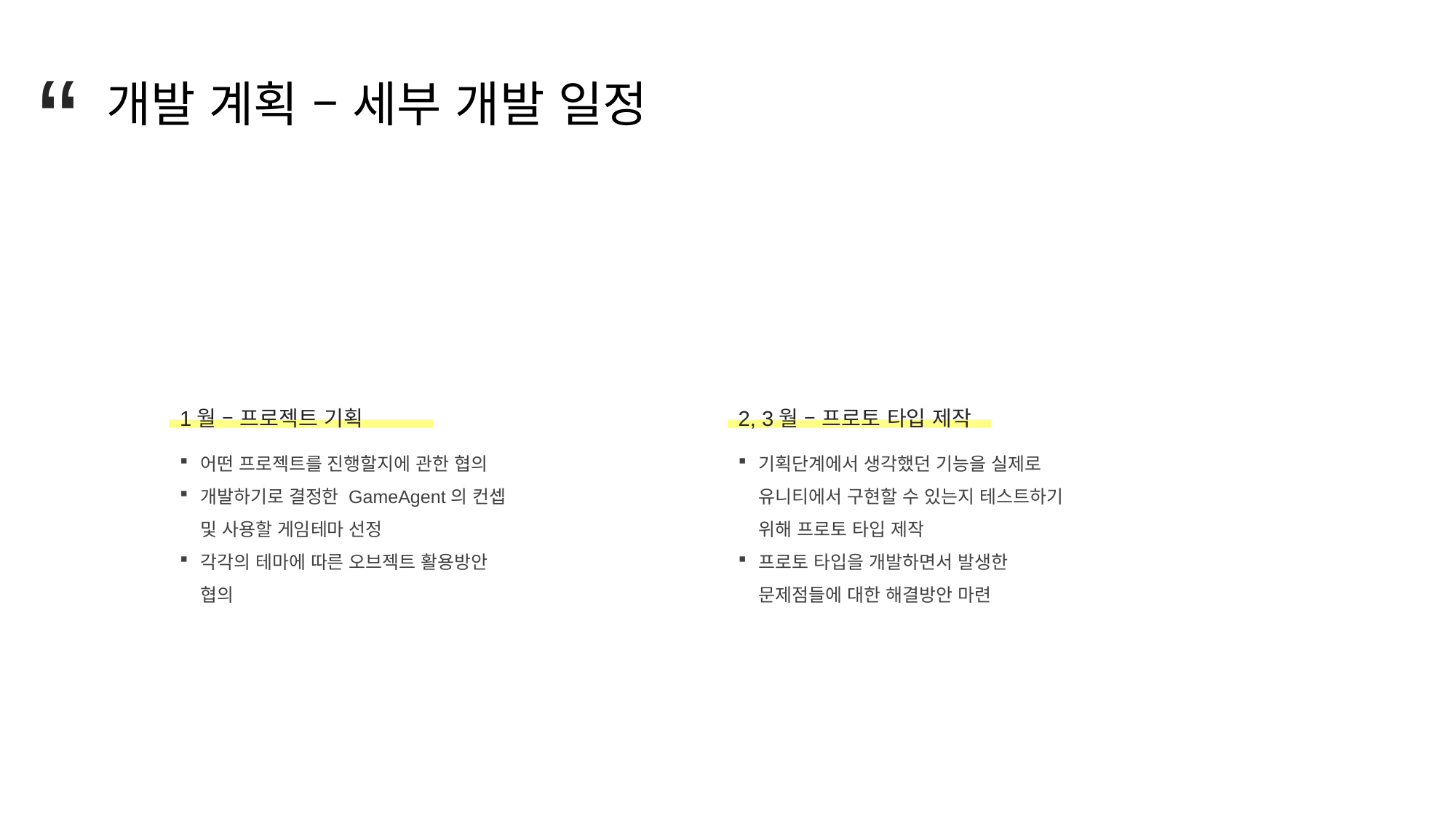

“
개발 계획 – 세부 개발 일정
1월 – 프로젝트 기획
2, 3월 – 프로토 타입 제작

어떤 프로젝트를 진행할지에 관한 협의
개발하기로 결정한 GameAgent의 컨셉 및 사용할 게임테마 선정
각각의 테마에 따른 오브젝트 활용방안 협의
기획단계에서 생각했던 기능을 실제로 유니티에서 구현할 수 있는지 테스트하기 위해 프로토 타입 제작
프로토 타입을 개발하면서 발생한 문제점들에 대한 해결방안 마련